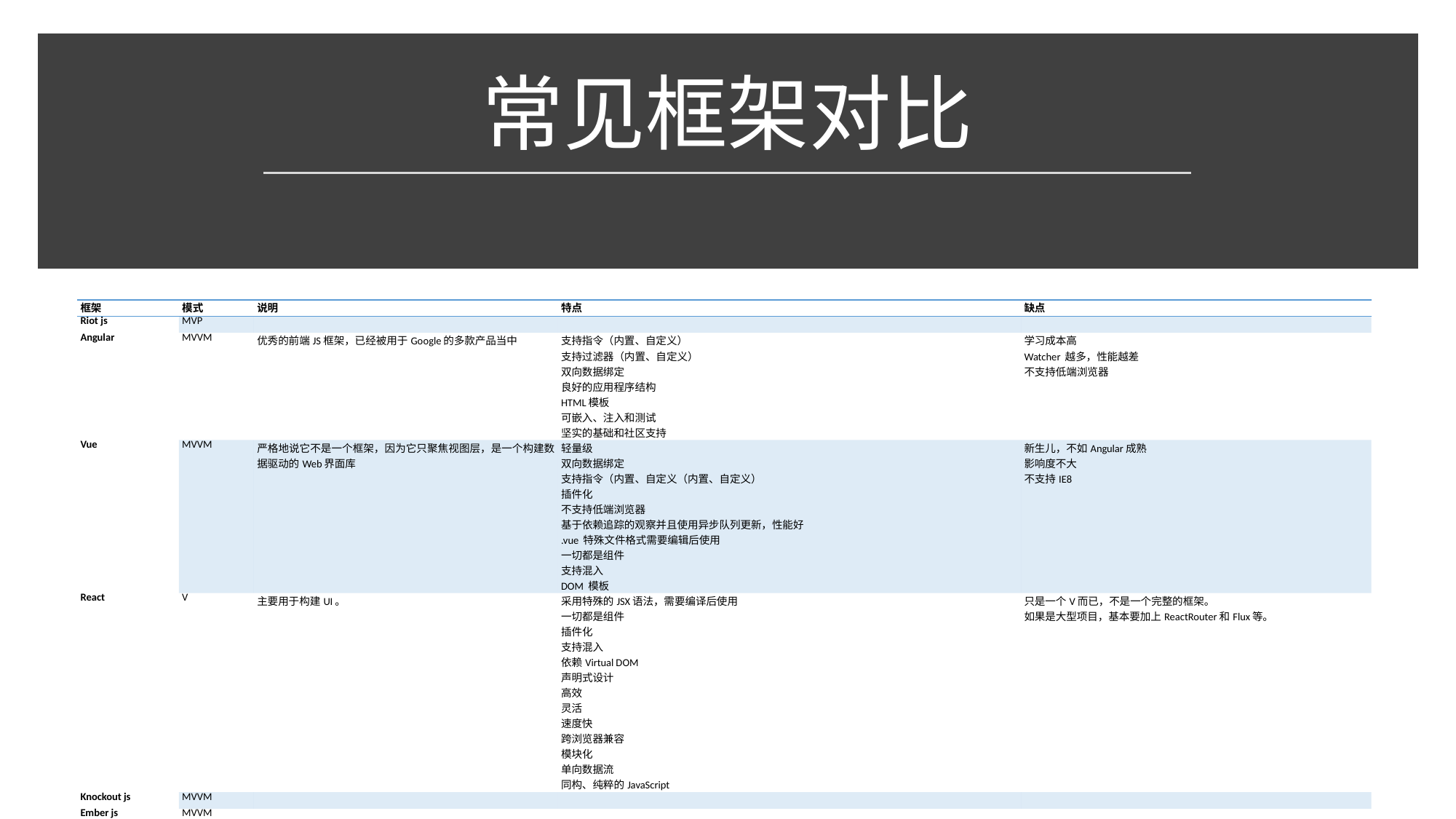

# 常见框架对比
| 框架 | 模式 | 说明 | 特点 | 缺点 |
| --- | --- | --- | --- | --- |
| Riot js | MVP |  |  |  |
| Angular | MVVM | 优秀的前端JS框架，已经被用于Google的多款产品当中 | 支持指令（内置、自定义） 支持过滤器（内置、自定义） 双向数据绑定 良好的应用程序结构 HTML模板 可嵌入、注入和测试 坚实的基础和社区支持 | 学习成本高 Watcher 越多，性能越差 不支持低端浏览器 |
| Vue | MVVM | 严格地说它不是一个框架，因为它只聚焦视图层，是一个构建数据驱动的Web界面库 | 轻量级 双向数据绑定 支持指令（内置、自定义（内置、自定义） 插件化 不支持低端浏览器 基于依赖追踪的观察并且使用异步队列更新，性能好 .vue 特殊文件格式需要编辑后使用 一切都是组件 支持混入 DOM 模板 | 新生儿，不如Angular成熟 影响度不大 不支持IE8 |
| React | V | 主要用于构建UI。 | 采用特殊的JSX语法，需要编译后使用 一切都是组件 插件化 支持混入 依赖Virtual DOM 声明式设计 高效 灵活 速度快 跨浏览器兼容 模块化 单向数据流 同构、纯粹的JavaScript | 只是一个V而已，不是一个完整的框架。 如果是大型项目，基本要加上ReactRouter和Flux等。 |
| Knockout js | MVVM |  |  |  |
| Ember js | MVVM |  |  |  |